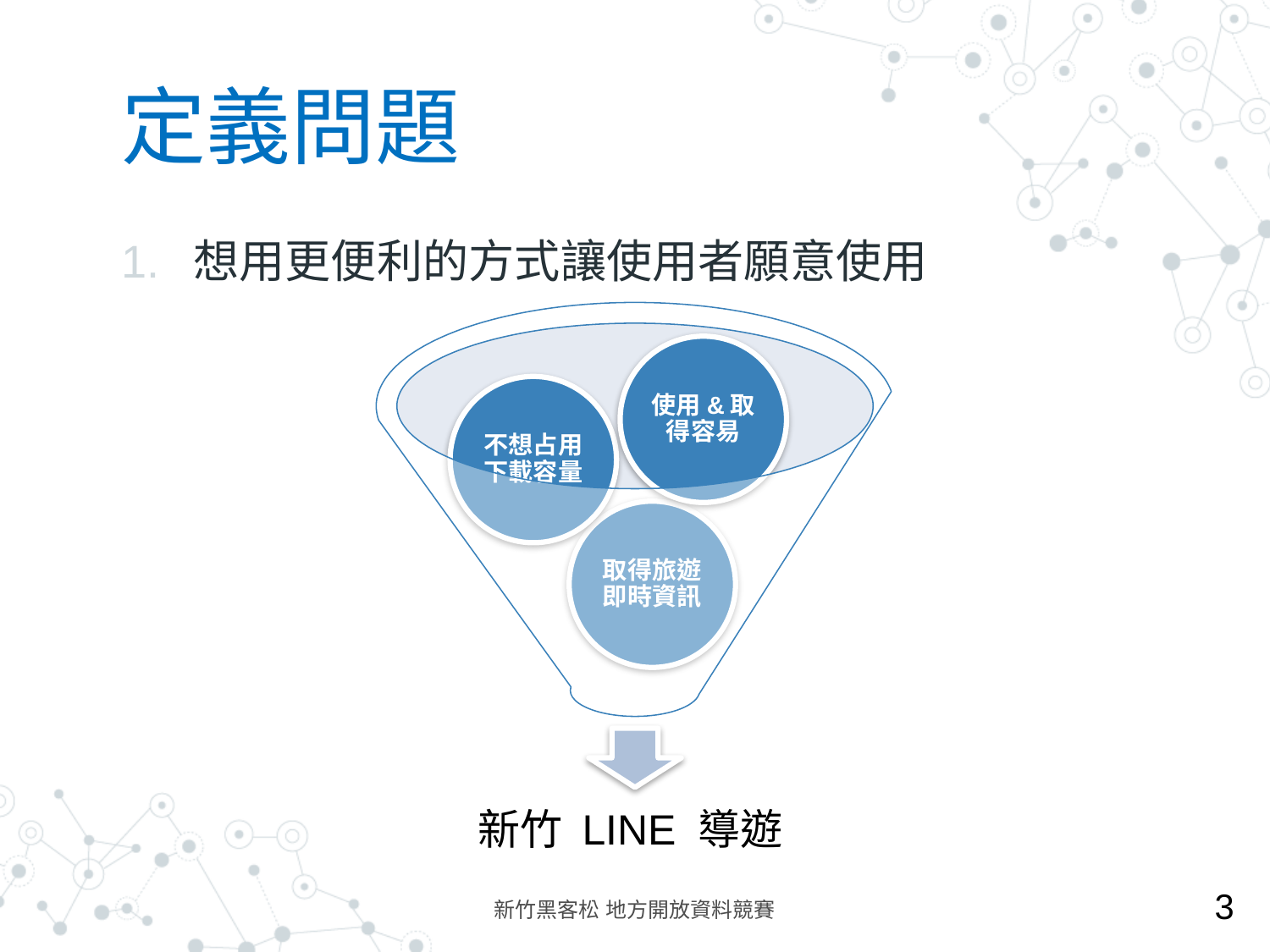

# 定義問題
想用更便利的方式讓使用者願意使用

新竹 LINE 導遊
取得旅遊即時資訊
不想占用下載容量
使用&取得容易
3
新竹黑客松 地方開放資料競賽